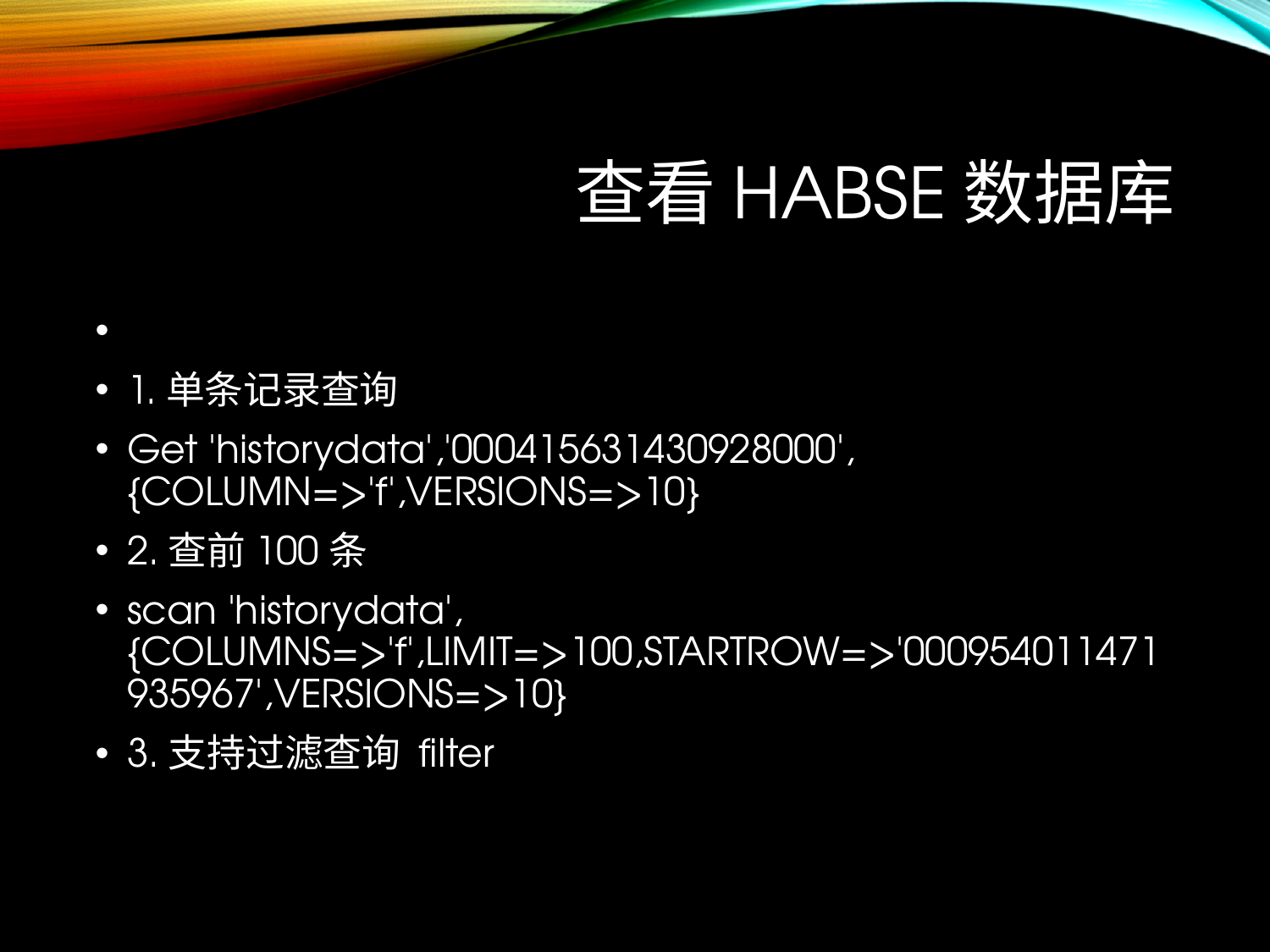

# 查看habse数据库

1.单条记录查询
Get 'historydata','000415631430928000',{COLUMN=>'f',VERSIONS=>10}
2.查前100条
scan 'historydata', {COLUMNS=>'f',LIMIT=>100,STARTROW=>'000954011471935967',VERSIONS=>10}
3.支持过滤查询 filter